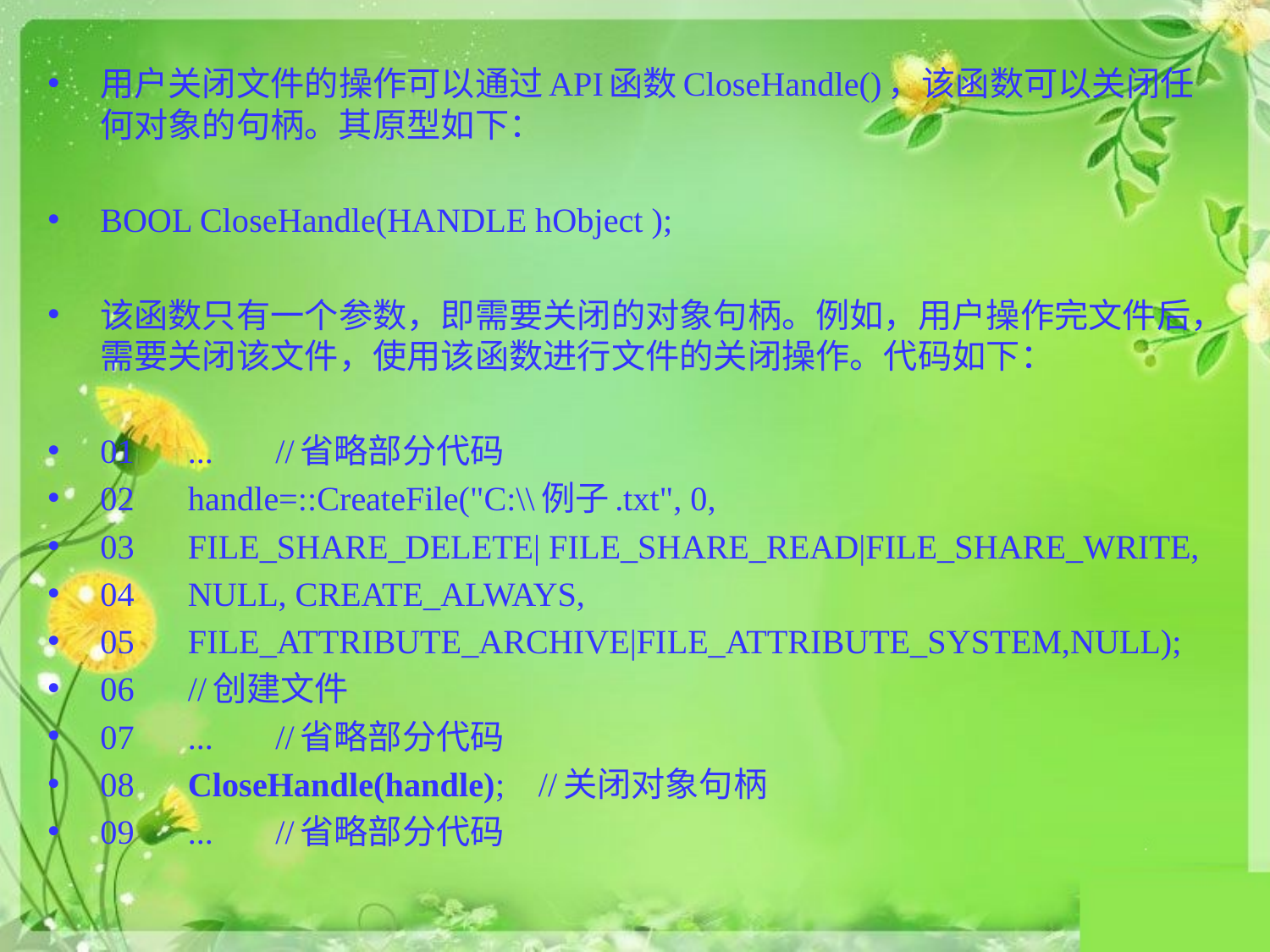

用户关闭文件的操作可以通过API函数CloseHandle()，该函数可以关闭任何对象的句柄。其原型如下：

BOOL CloseHandle(HANDLE hObject );

该函数只有一个参数，即需要关闭的对象句柄。例如，用户操作完文件后，需要关闭该文件，使用该函数进行文件的关闭操作。代码如下：

01	...											//省略部分代码
02	handle=::CreateFile("C:\\例子.txt", 0,
03		FILE_SHARE_DELETE| FILE_SHARE_READ|FILE_SHARE_WRITE,
04		NULL, CREATE_ALWAYS,
05		FILE_ATTRIBUTE_ARCHIVE|FILE_ATTRIBUTE_SYSTEM,NULL);
06		//创建文件
07	...											//省略部分代码
08	CloseHandle(handle);			//关闭对象句柄
09	...											//省略部分代码